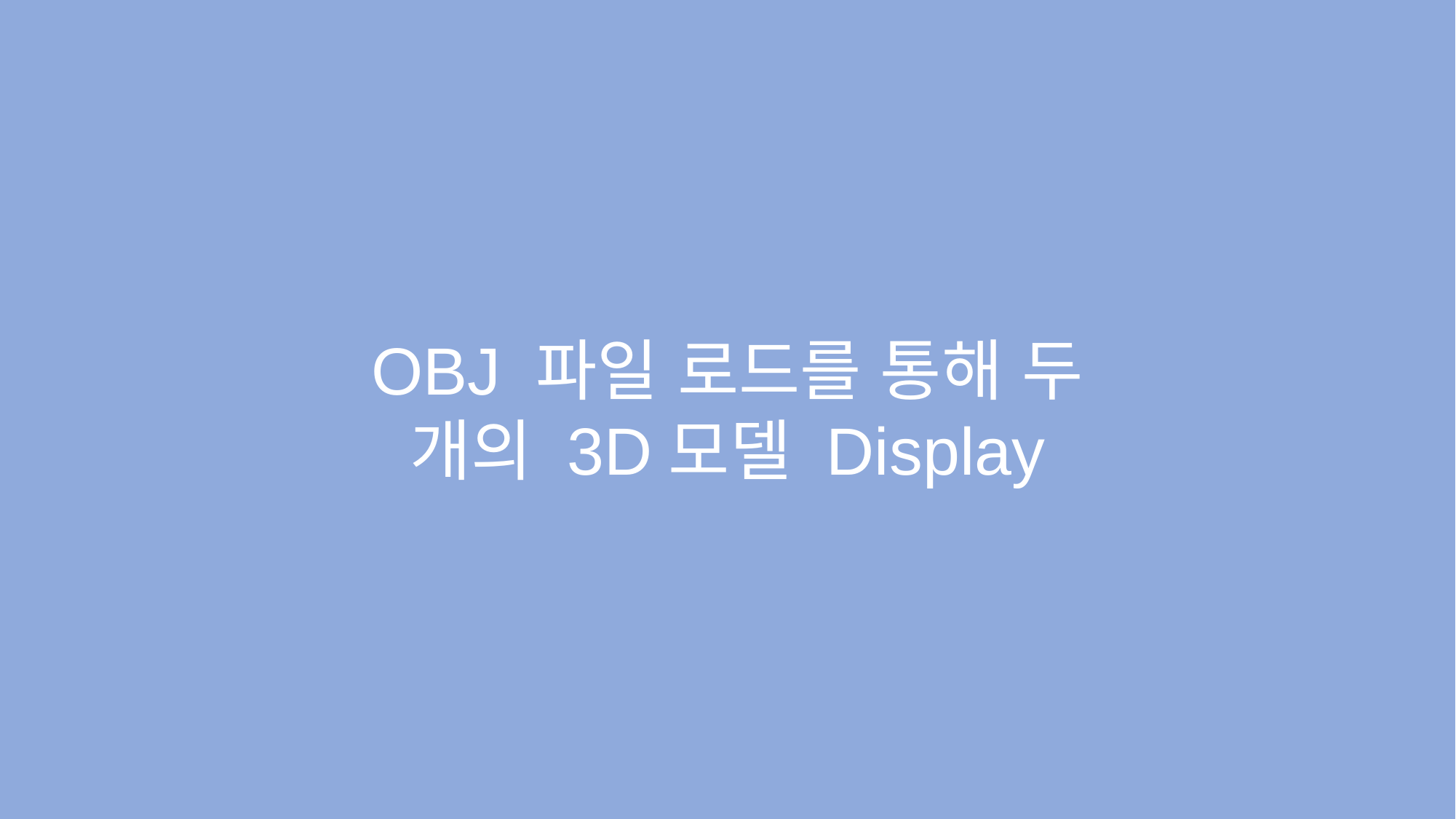

OBJ 파일 로드를 통해 두 개의 3D모델 Display